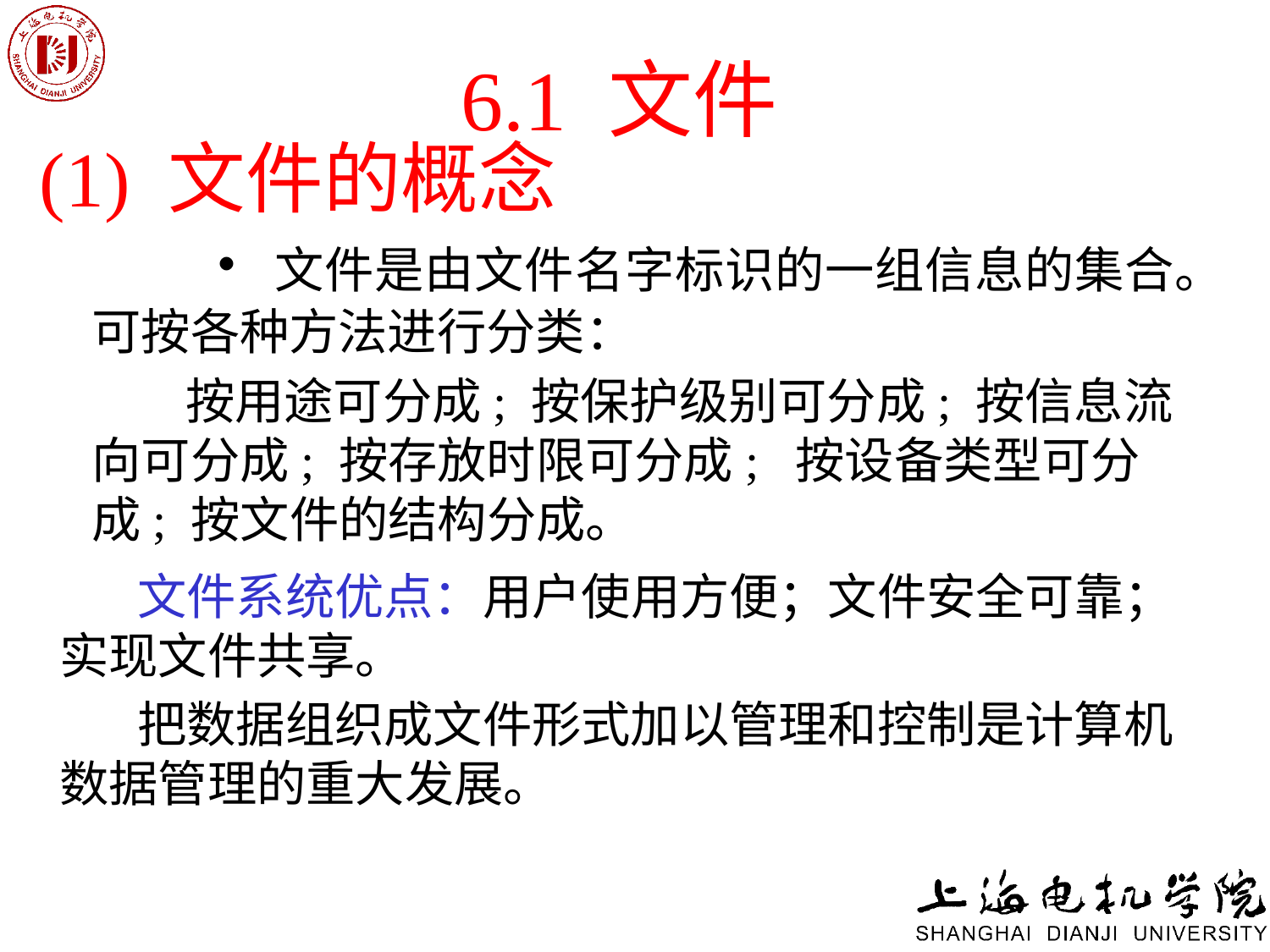

# 6.1 文件
(1) 文件的概念
    •文件是由文件名字标识的一组信息的集合。可按各种方法进行分类：
   按用途可分成; 按保护级别可分成; 按信息流向可分成; 按存放时限可分成;  按设备类型可分成; 按文件的结构分成。
      文件系统优点：用户使用方便；文件安全可靠；实现文件共享。
      把数据组织成文件形式加以管理和控制是计算机数据管理的重大发展。